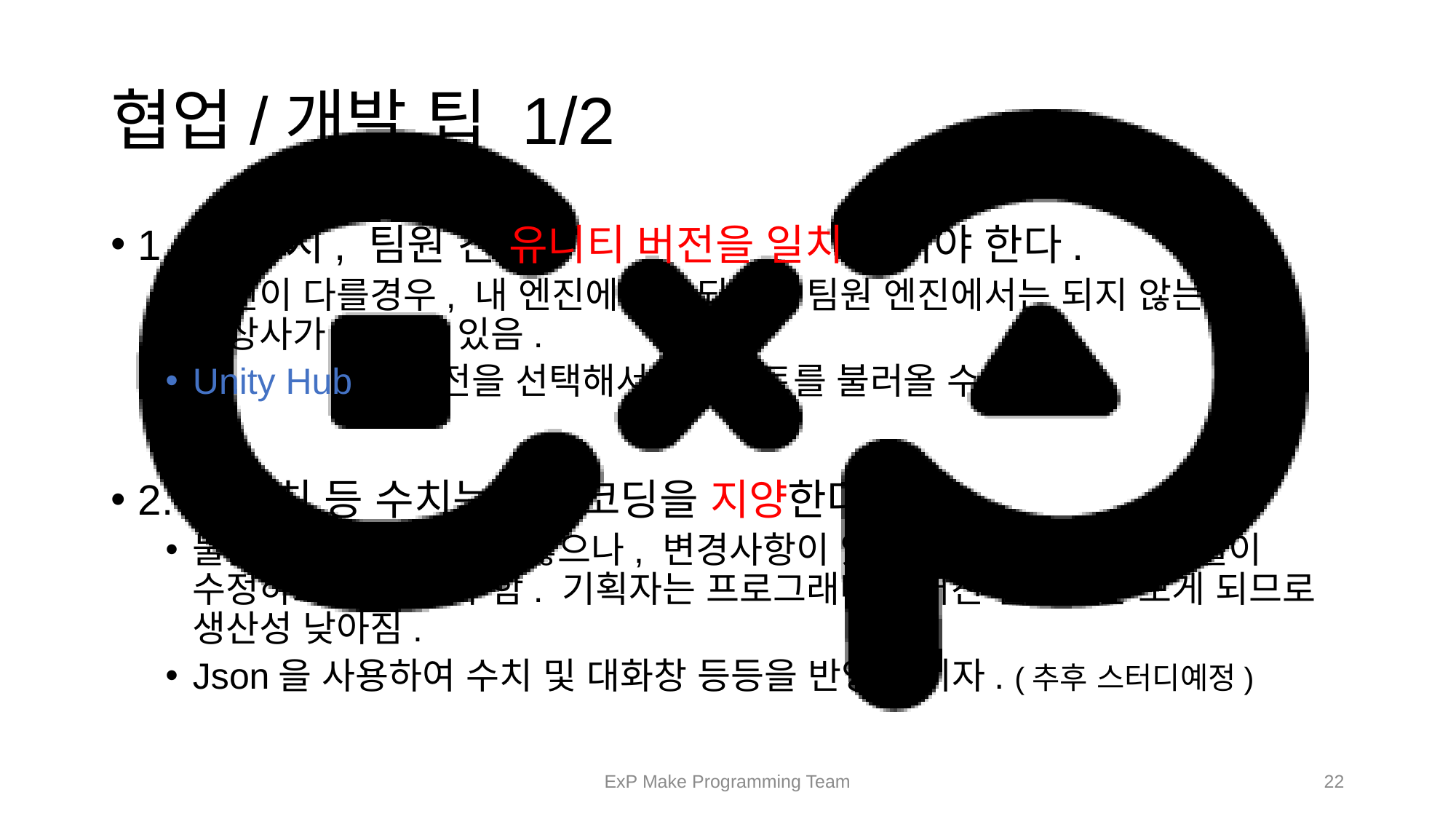

# 협업/개발 팁 1/2
1. 개발 시, 팀원 간 유니티 버전을 일치 시켜야 한다.
버전이 다를경우, 내 엔진에서는 되던게 팀원 엔진에서는 되지 않는 불상사가 생길 수 있음.
Unity Hub로 버전을 선택해서 프로젝트를 불러올 수 있음.

2. 능력치 등 수치는 하드코딩을 지양한다.
물론 하드코딩 해도 괜찮으나, 변경사항이 있으면 프로그래머가 일일이 수정하고 반영 해야 함. 기획자는 프로그래머를 거친 결과물만 보게 되므로 생산성 낮아짐.
Json을 사용하여 수치 및 대화창 등등을 반영 시키자. (추후 스터디예정)

ExP Make Programming Team
22